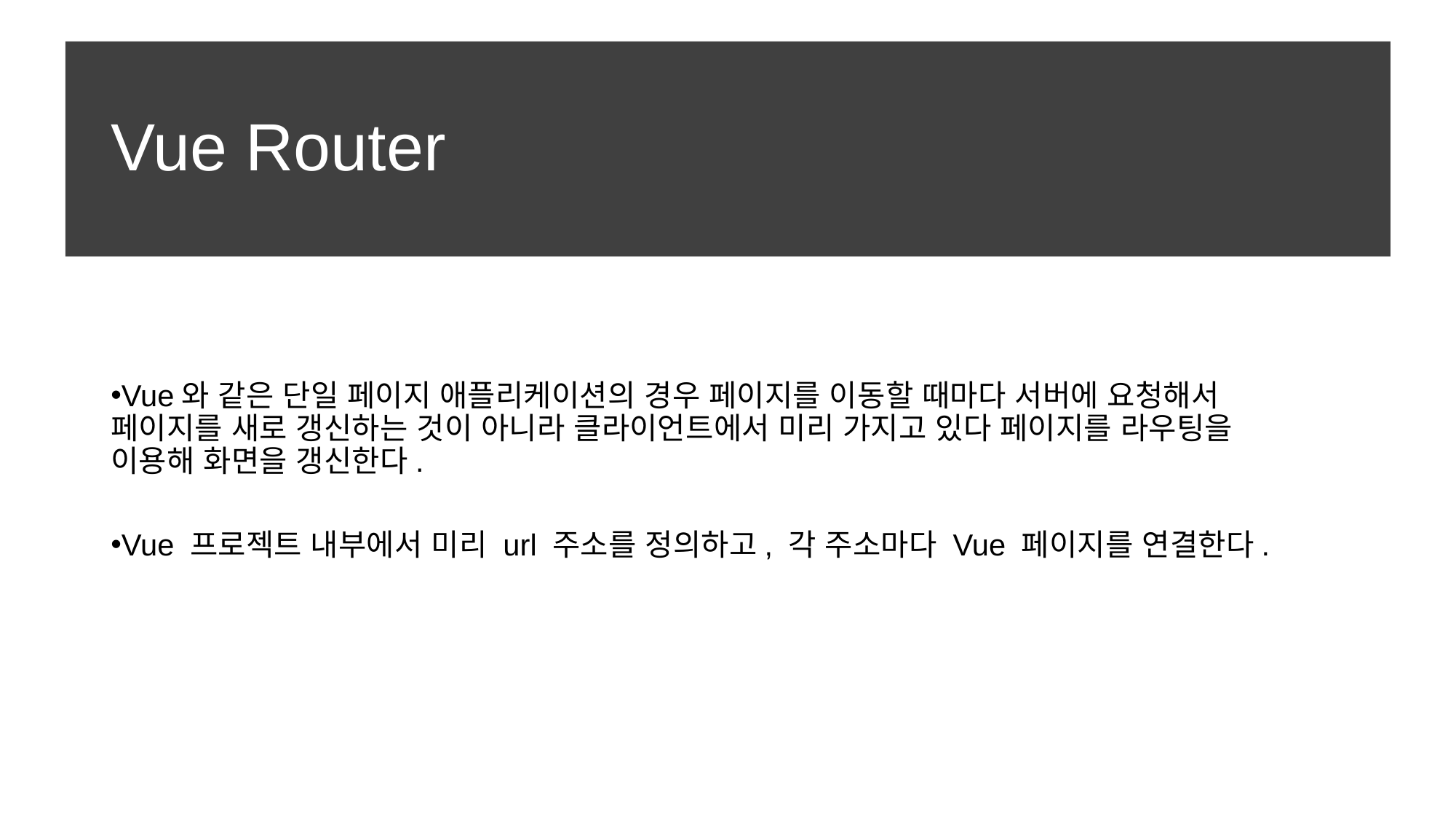

# Vue Router
Vue와 같은 단일 페이지 애플리케이션의 경우 페이지를 이동할 때마다 서버에 요청해서 페이지를 새로 갱신하는 것이 아니라 클라이언트에서 미리 가지고 있다 페이지를 라우팅을 이용해 화면을 갱신한다.

Vue 프로젝트 내부에서 미리 url 주소를 정의하고, 각 주소마다 Vue 페이지를 연결한다.